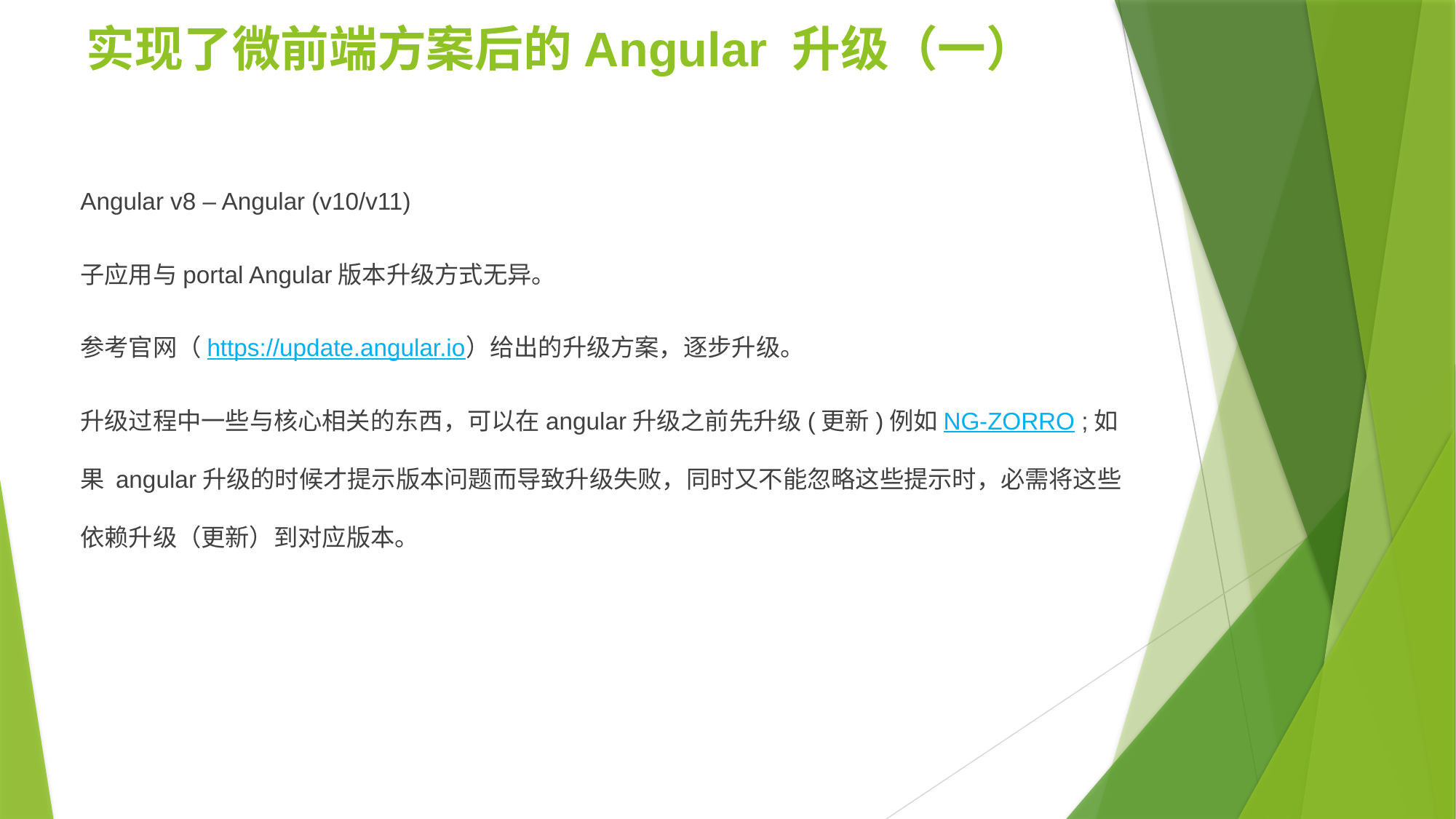

实现了微前端方案后的Angular 升级（一）
Angular v8 – Angular (v10/v11)
子应用与portal Angular版本升级方式无异。
参考官网（https://update.angular.io）给出的升级方案，逐步升级。
升级过程中一些与核心相关的东西，可以在angular升级之前先升级(更新)例如NG-ZORRO ;如果 angular升级的时候才提示版本问题而导致升级失败，同时又不能忽略这些提示时，必需将这些依赖升级（更新）到对应版本。